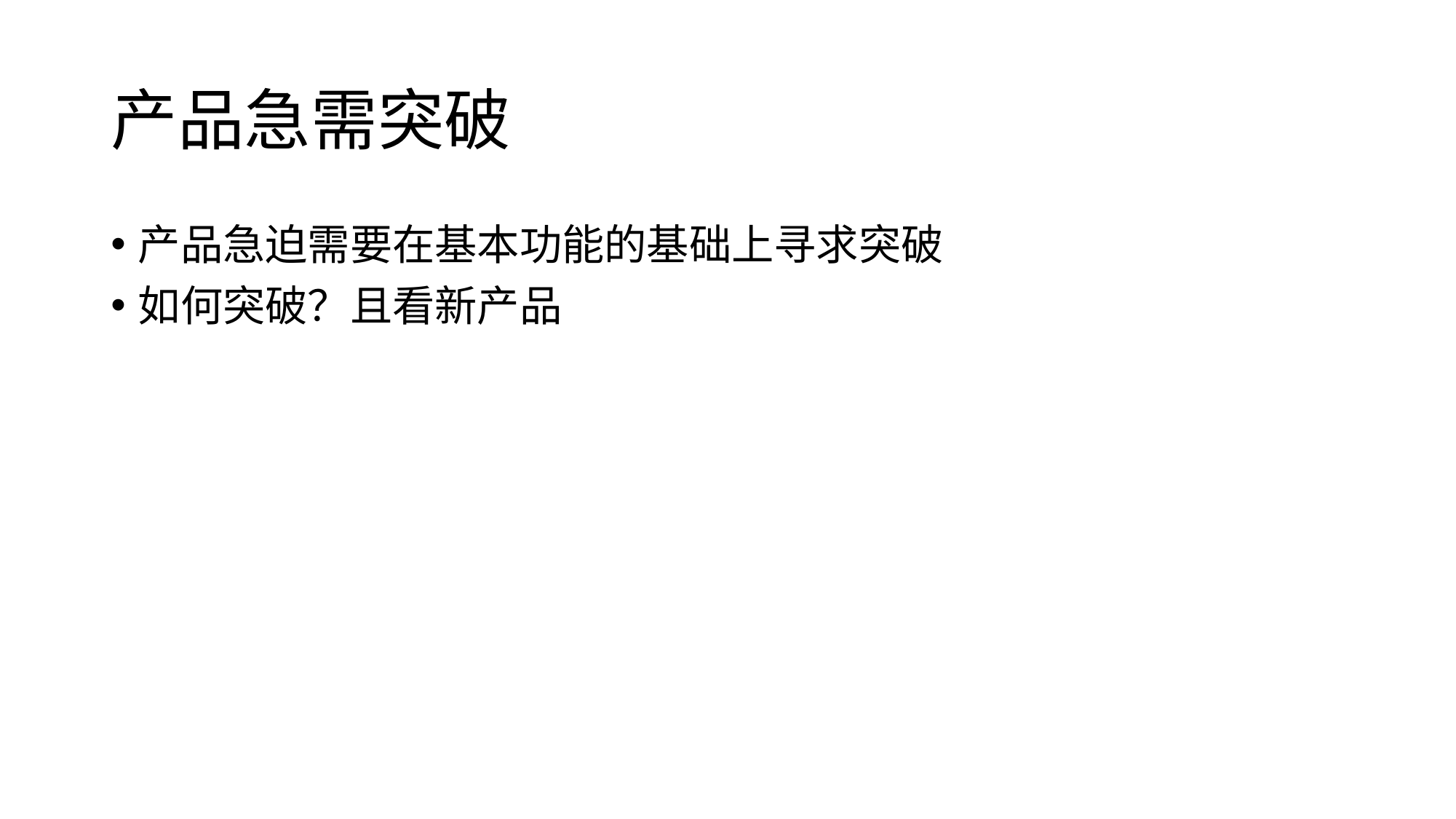

# 产品急需突破
产品急迫需要在基本功能的基础上寻求突破
如何突破？且看新产品